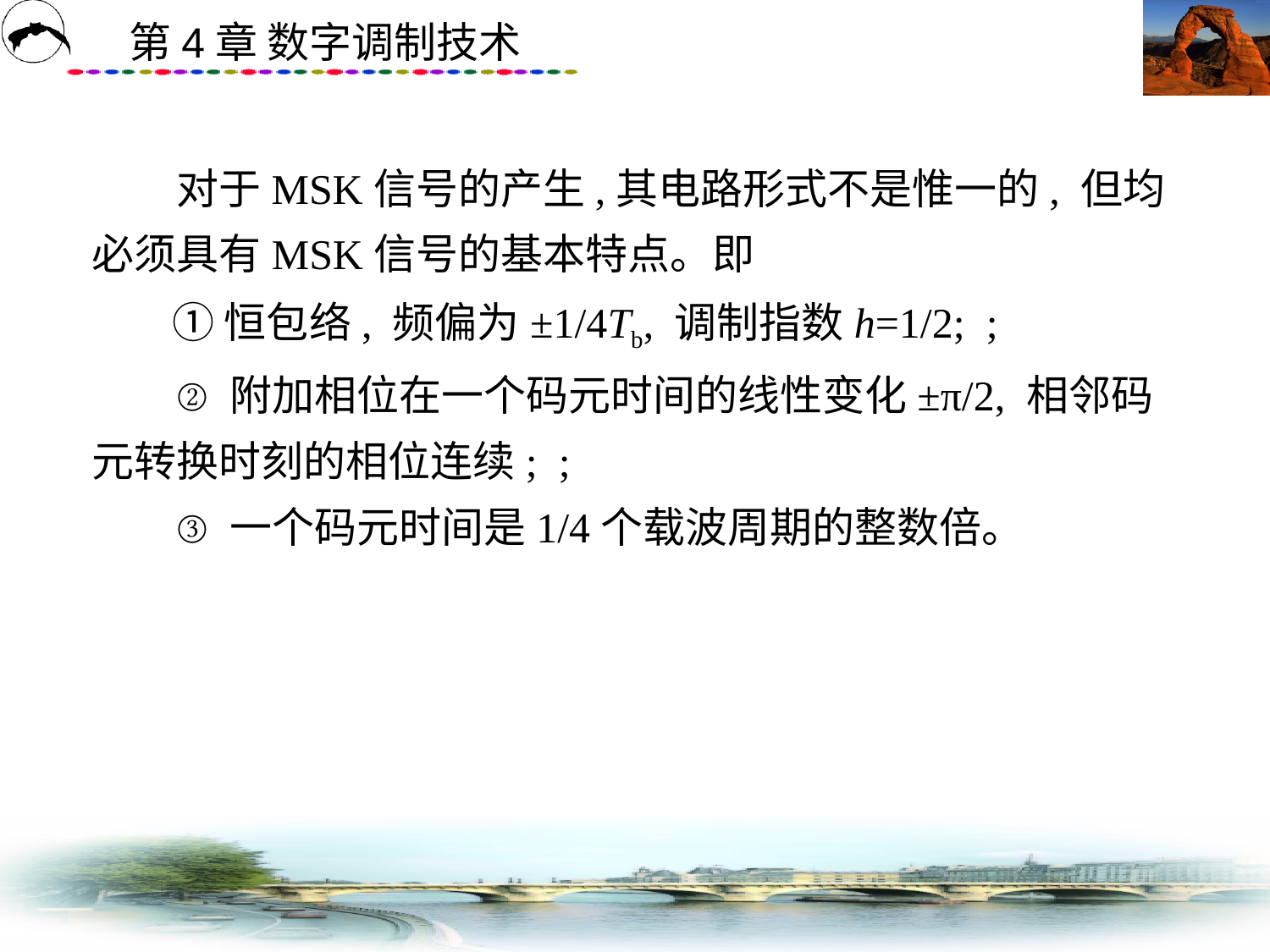

# 对于MSK信号的产生,其电路形式不是惟一的, 但均必须具有MSK信号的基本特点。即 　    ① 恒包络, 频偏为±1/4Tb, 调制指数h=1/2;  ; ② 附加相位在一个码元时间的线性变化±π/2, 相邻码元转换时刻的相位连续;  ; ③ 一个码元时间是1/4个载波周期的整数倍。